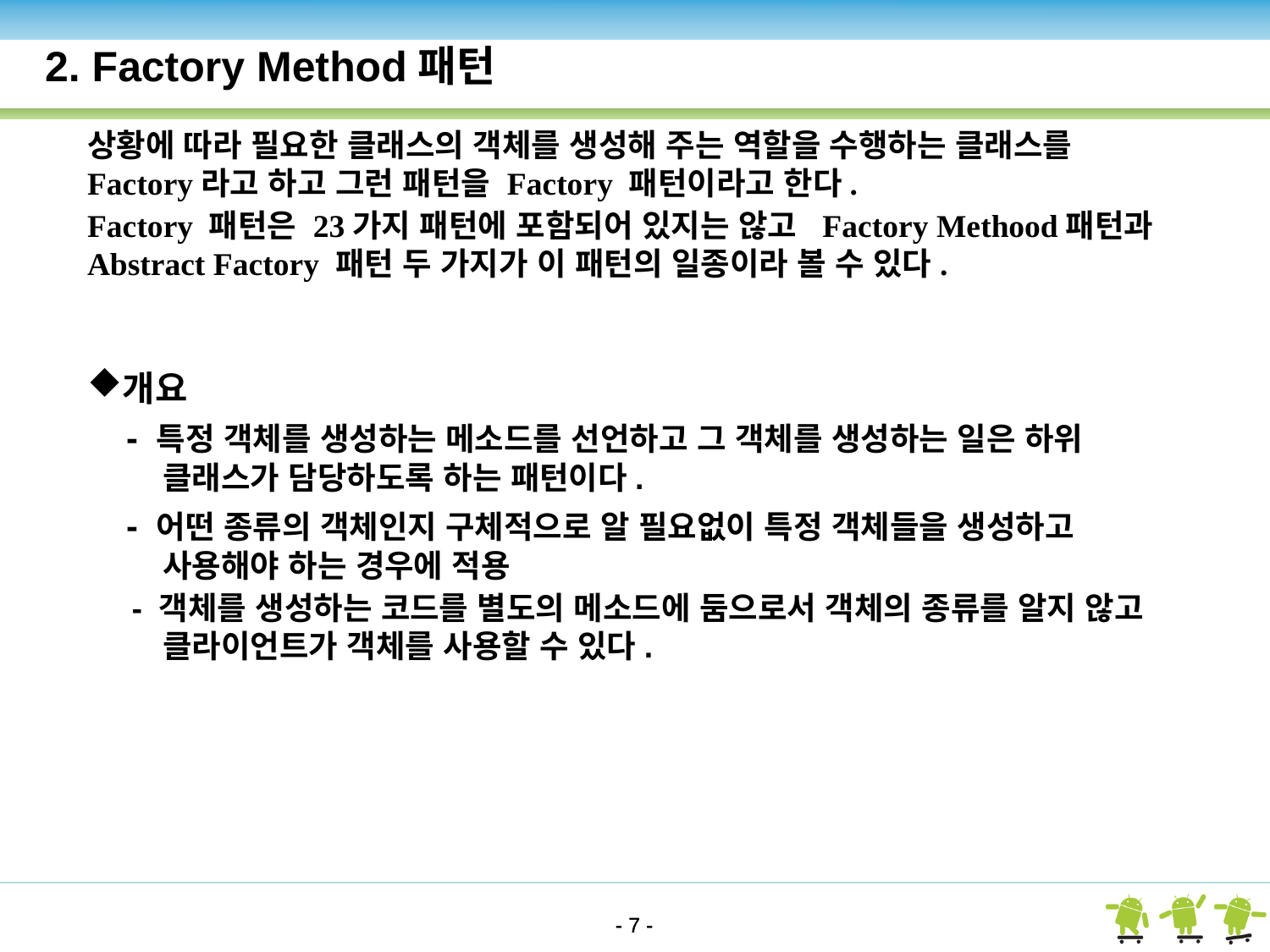

2. Factory Method패턴
상황에 따라 필요한 클래스의 객체를 생성해 주는 역할을 수행하는 클래스를 Factory라고 하고 그런 패턴을 Factory 패턴이라고 한다.
Factory 패턴은 23가지 패턴에 포함되어 있지는 않고  Factory Methood패턴과  Abstract Factory 패턴 두 가지가 이 패턴의 일종이라 볼 수 있다.

개요
    - 특정 객체를 생성하는 메소드를 선언하고 그 객체를 생성하는 일은 하위 클래스가 담당하도록 하는 패턴이다.
    - 어떤 종류의 객체인지 구체적으로 알 필요없이 특정 객체들을 생성하고 사용해야 하는 경우에 적용
     - 객체를 생성하는 코드를 별도의 메소드에 둠으로서 객체의 종류를 알지 않고 클라이언트가 객체를 사용할 수 있다.

- 7 -
- 7 -